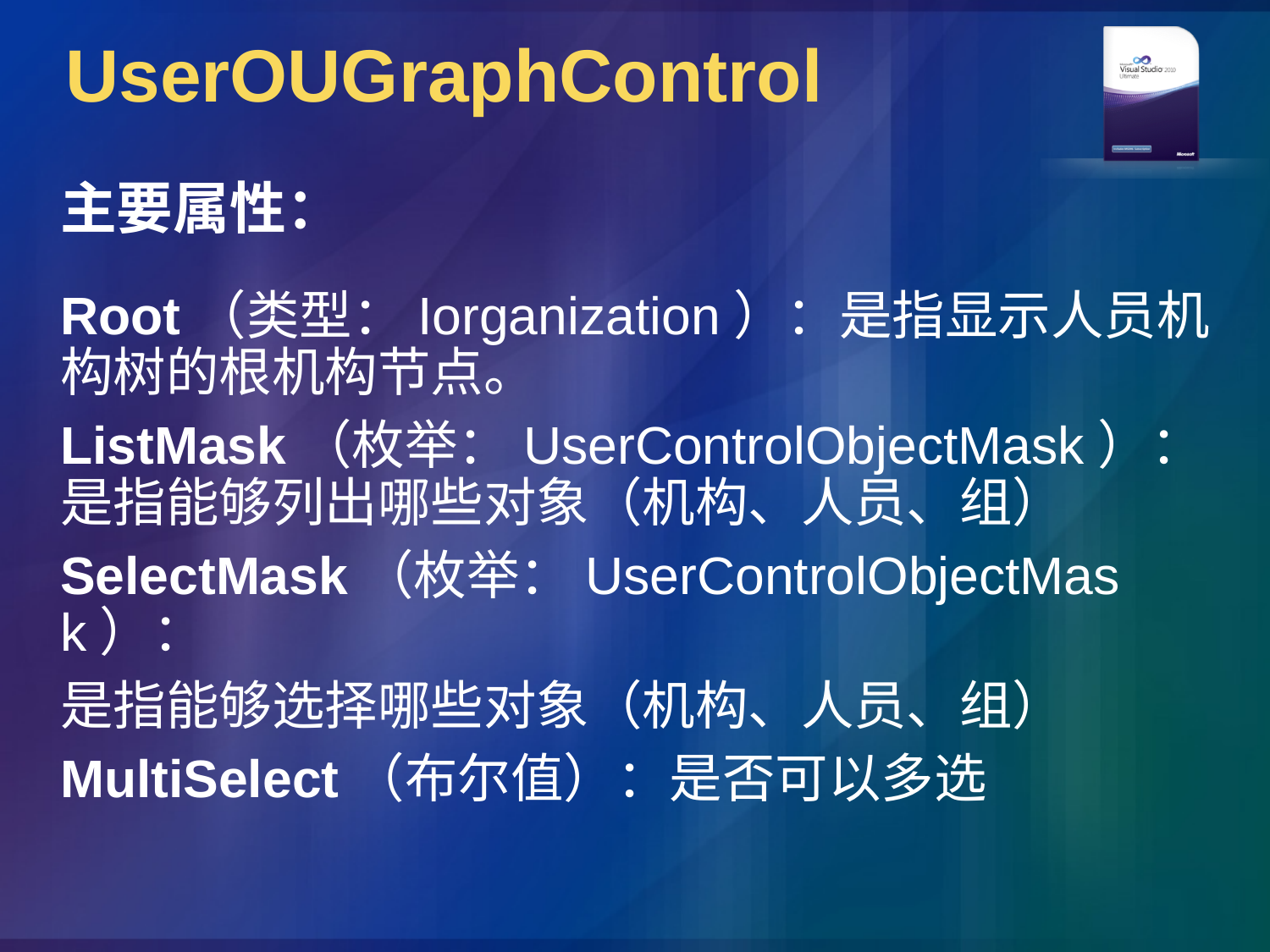

# UserOUGraphControl
主要属性：
Root（类型：Iorganization）：是指显示人员机构树的根机构节点。
ListMask（枚举：UserControlObjectMask）：是指能够列出哪些对象（机构、人员、组）
SelectMask（枚举：UserControlObjectMask）：
是指能够选择哪些对象（机构、人员、组）
MultiSelect（布尔值）：是否可以多选